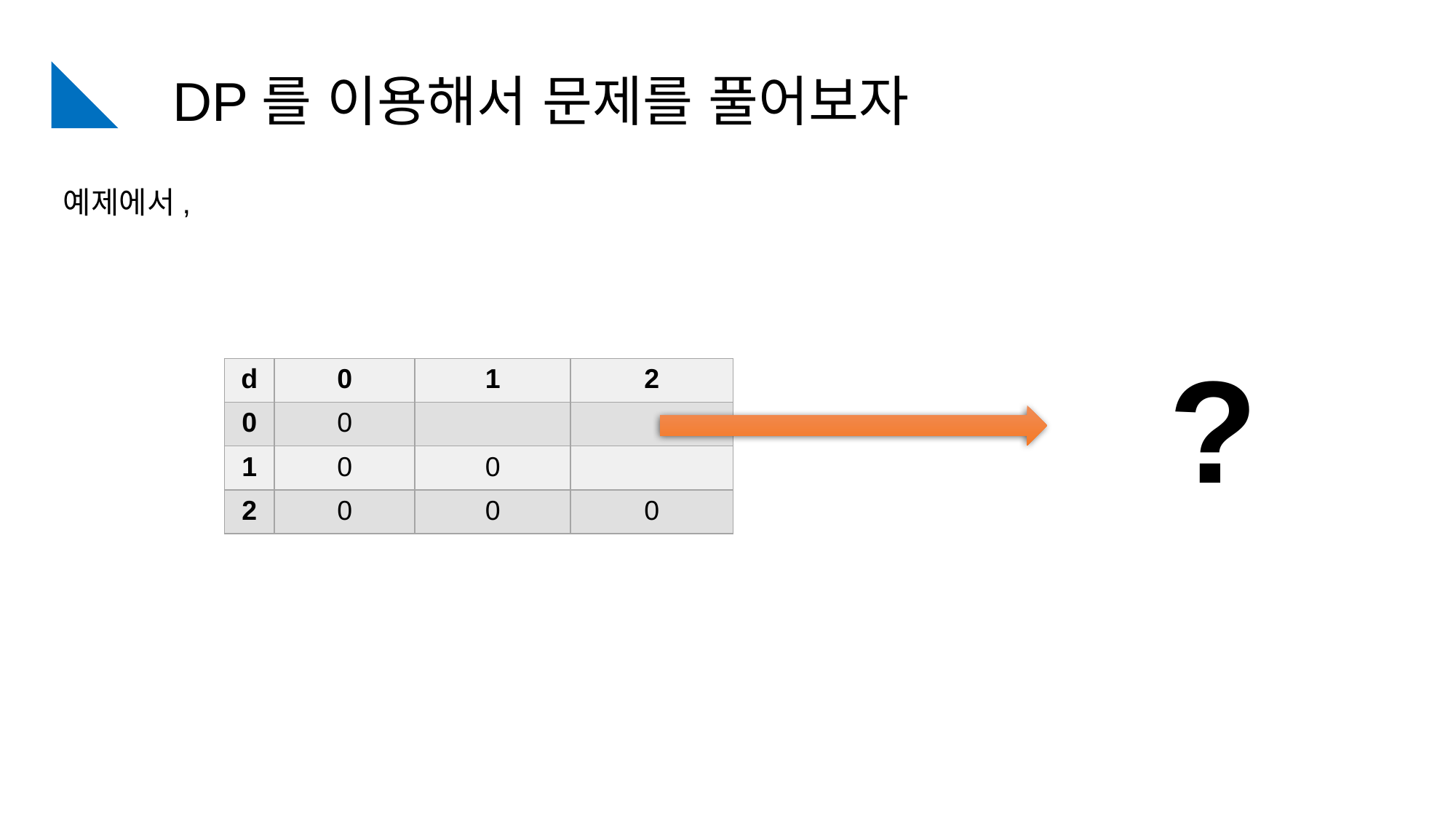

DP를 이용해서 문제를 풀어보자
예제에서,
?
| d | 0 | 1 | 2 |
| --- | --- | --- | --- |
| 0 | 0 |  |  |
| 1 | 0 | 0 |  |
| 2 | 0 | 0 | 0 |